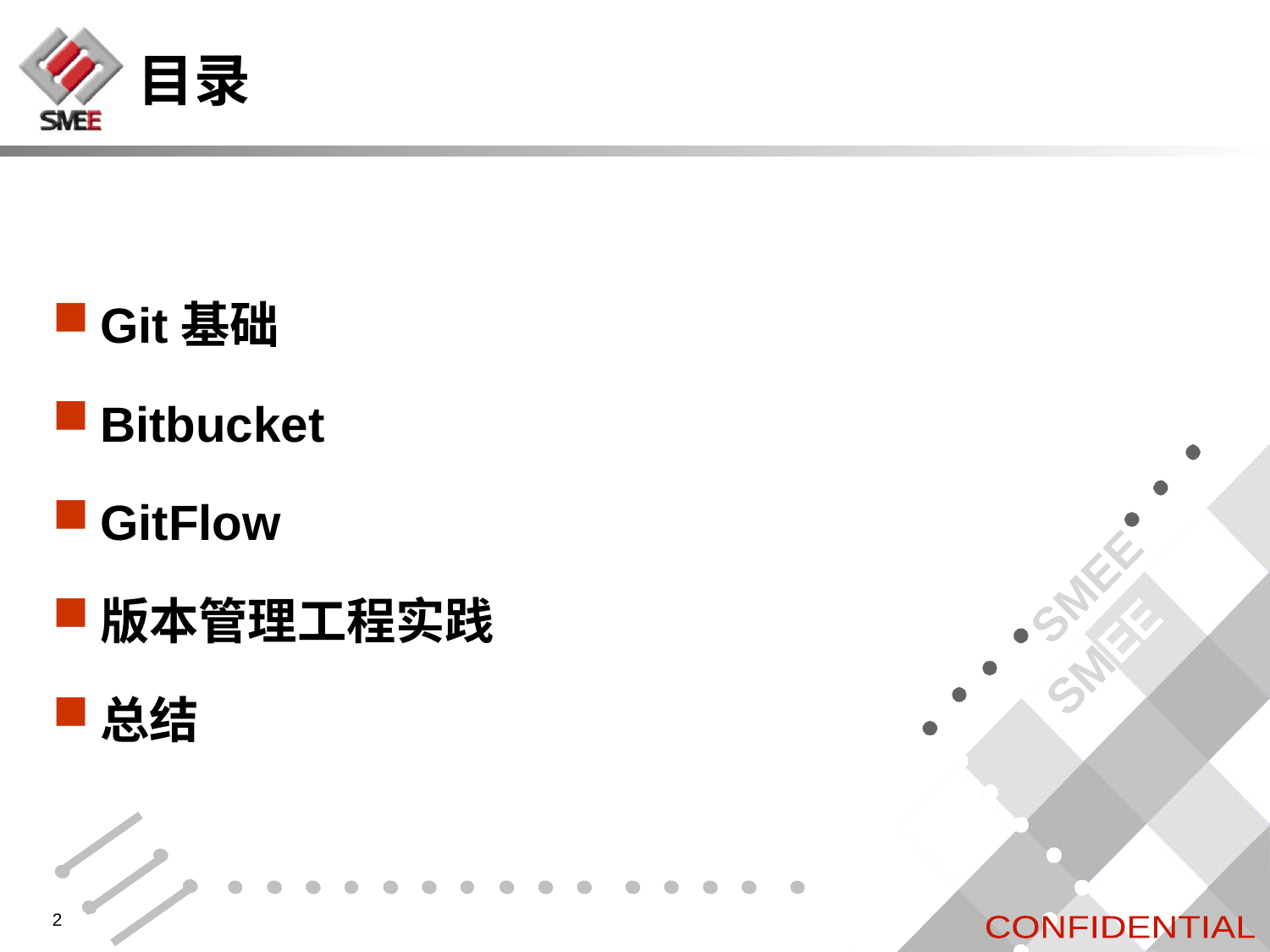

# 目录
Git基础
Bitbucket
GitFlow
版本管理工程实践
总结
2